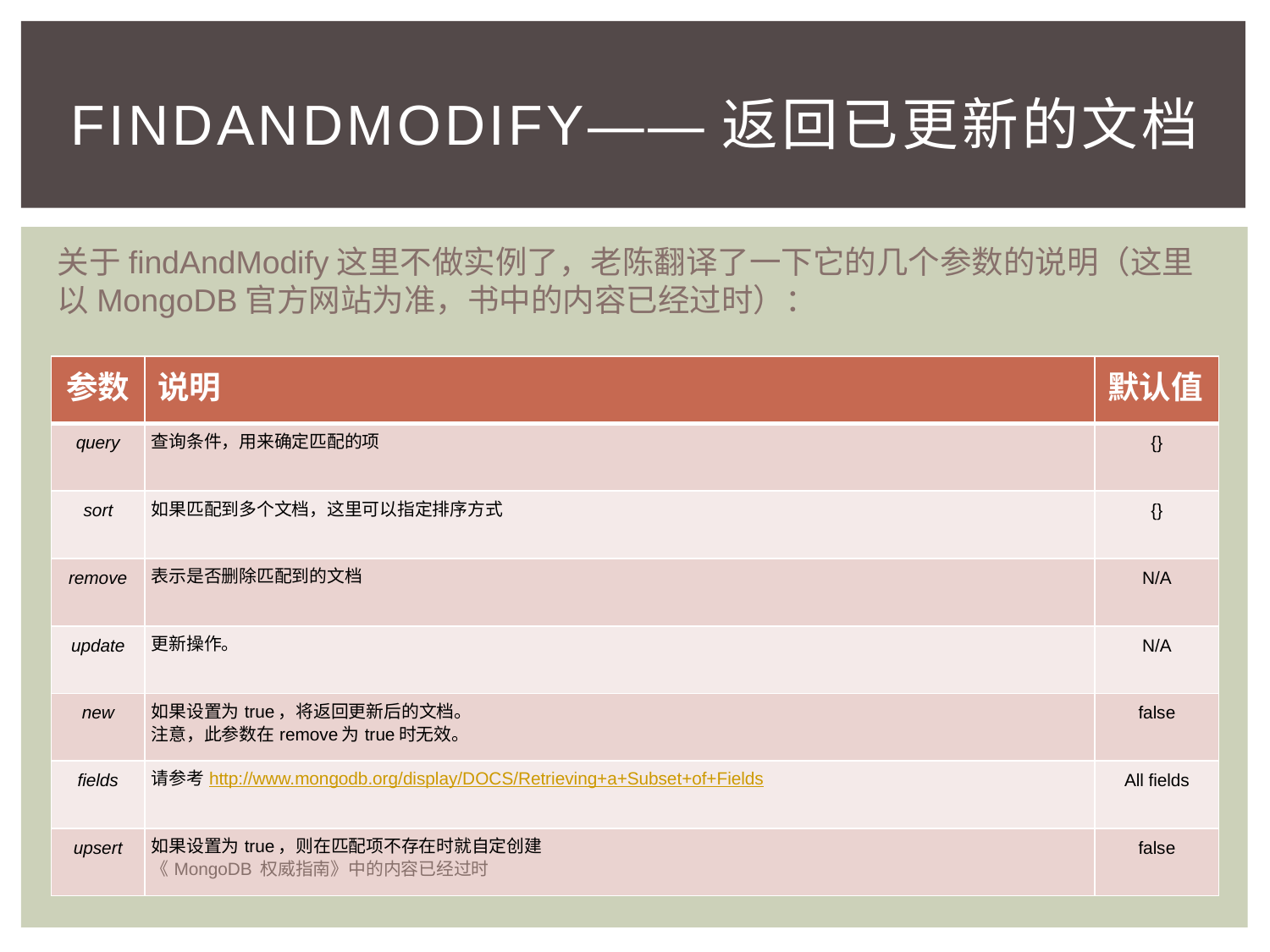

# findAndModify——返回已更新的文档
关于findAndModify这里不做实例了，老陈翻译了一下它的几个参数的说明（这里以MongoDB官方网站为准，书中的内容已经过时）：
| 参数 | 说明 | 默认值 |
| --- | --- | --- |
| query | 查询条件，用来确定匹配的项 | {} |
| sort | 如果匹配到多个文档，这里可以指定排序方式 | {} |
| remove | 表示是否删除匹配到的文档 | N/A |
| update | 更新操作。 | N/A |
| new | 如果设置为true，将返回更新后的文档。 注意，此参数在remove为true时无效。 | false |
| fields | 请参考http://www.mongodb.org/display/DOCS/Retrieving+a+Subset+of+Fields | All fields |
| upsert | 如果设置为true，则在匹配项不存在时就自定创建 《MongoDB 权威指南》中的内容已经过时 | false |